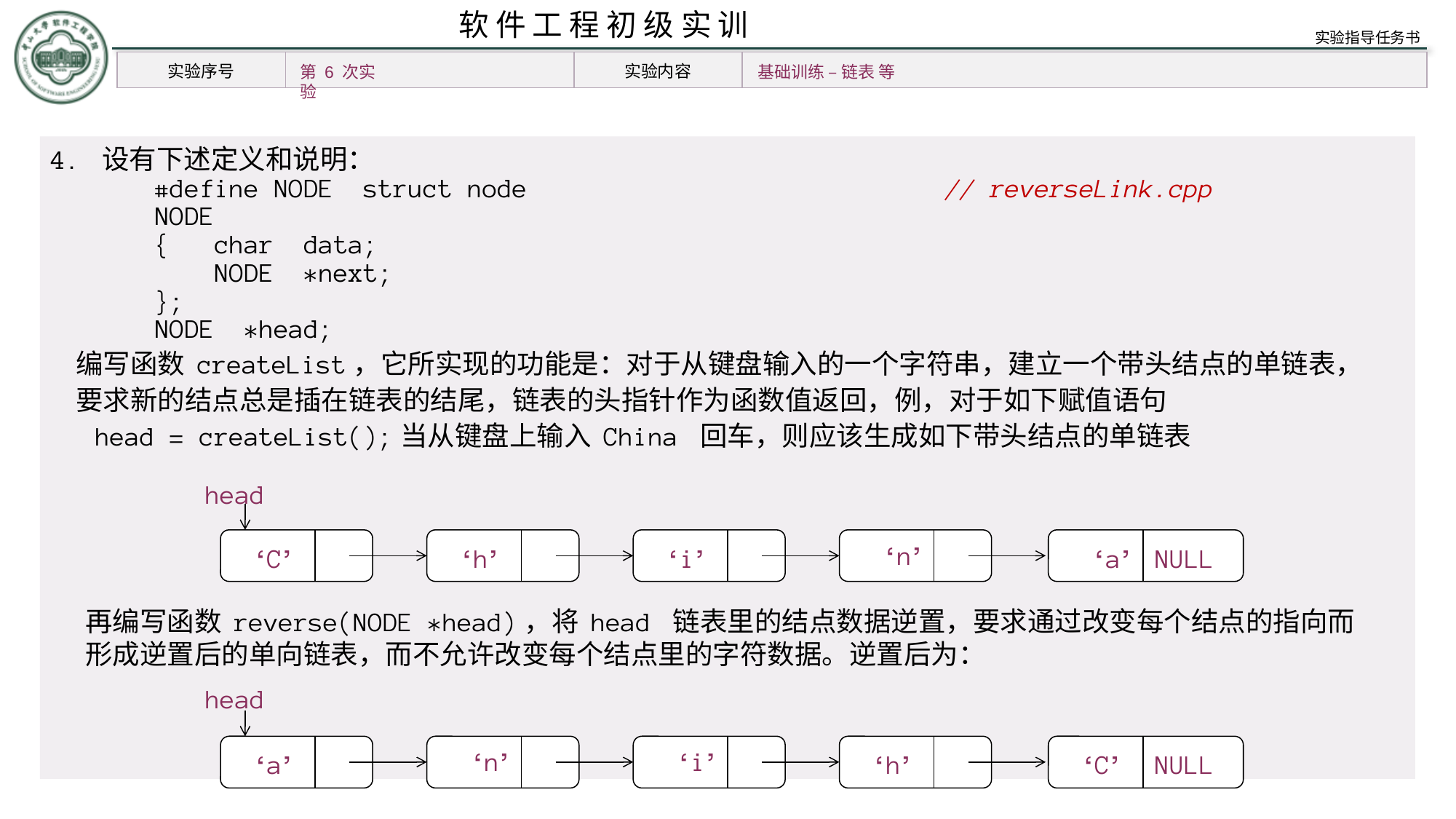

第 6 次实验
基础训练 – 链表 等
4. 设有下述定义和说明：
       #define NODE  struct node                            // reverseLink.cpp
       NODE
       {   char  data;
           NODE  *next;
       };
       NODE  *head;
   编写函数 createList，它所实现的功能是：对于从键盘输入的一个字符串，建立一个带头结点的单链表，
   要求新的结点总是插在链表的结尾，链表的头指针作为函数值返回，例，对于如下赋值语句
   head = createList();当从键盘上输入 China 回车，则应该生成如下带头结点的单链表

head
  ‘C’
  ‘h’
  ‘i’
  ‘n’
  ‘a’  NULL
再编写函数 reverse(NODE *head)，将 head 链表里的结点数据逆置，要求通过改变每个结点的指向而形成逆置后的单向链表，而不允许改变每个结点里的字符数据。逆置后为：
head
  ‘a’
  ‘n’
  ‘i’
  ‘h’
  ‘C’  NULL